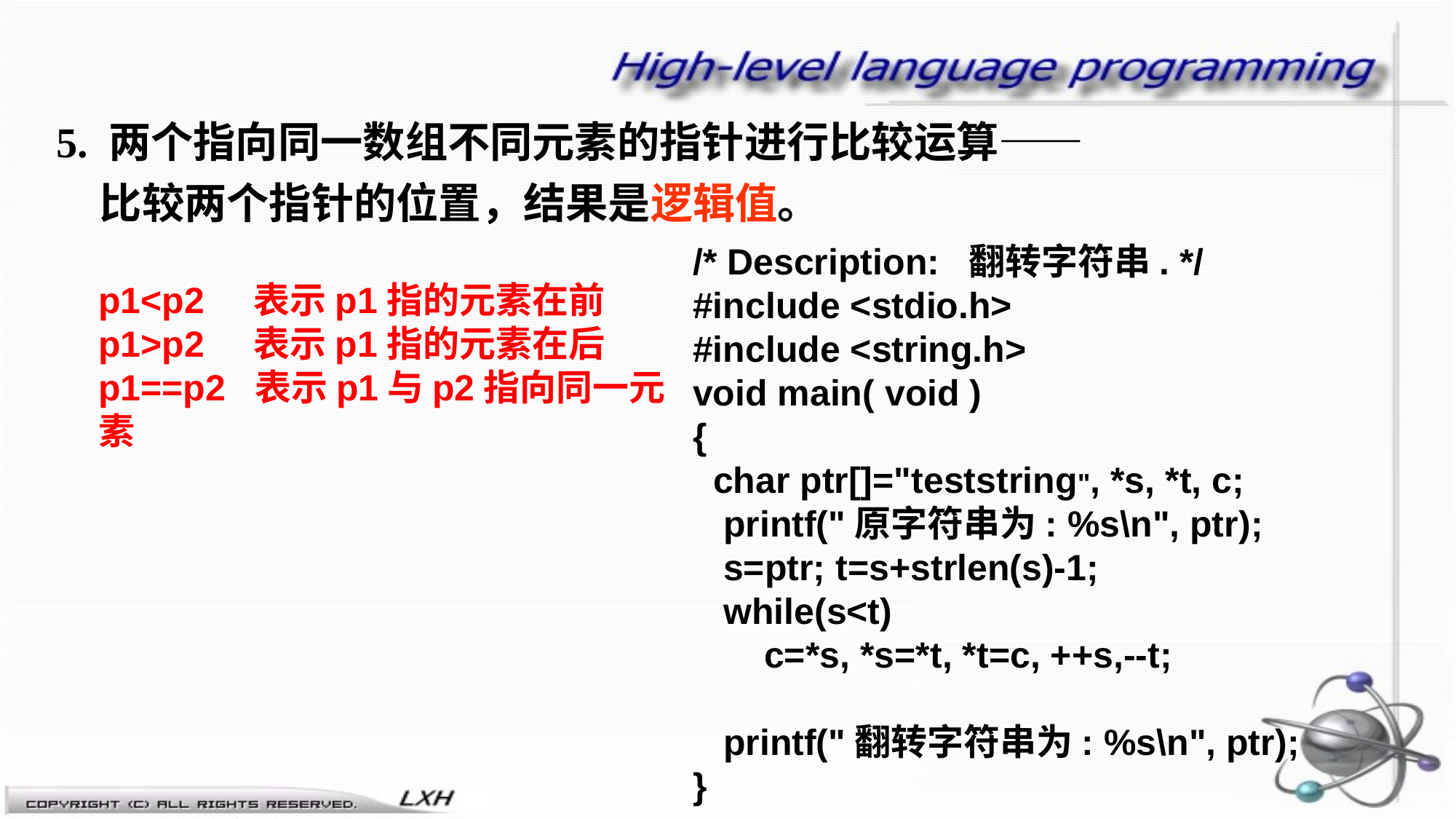

5. 两个指向同一数组不同元素的指针进行比较运算——比较两个指针的位置，结果是逻辑值。
/* Description:  翻转字符串. */
#include <stdio.h>
#include <string.h>
void main( void )
{
  char ptr[]="teststring", *s, *t, c;
   printf("原字符串为: %s\n", ptr);
   s=ptr; t=s+strlen(s)-1;
   while(s<t)
       c=*s, *s=*t, *t=c, ++s,--t;

   printf("翻转字符串为: %s\n", ptr);
}
p1<p2    表示p1指的元素在前
p1>p2    表示p1指的元素在后
p1==p2  表示p1与p2指向同一元素